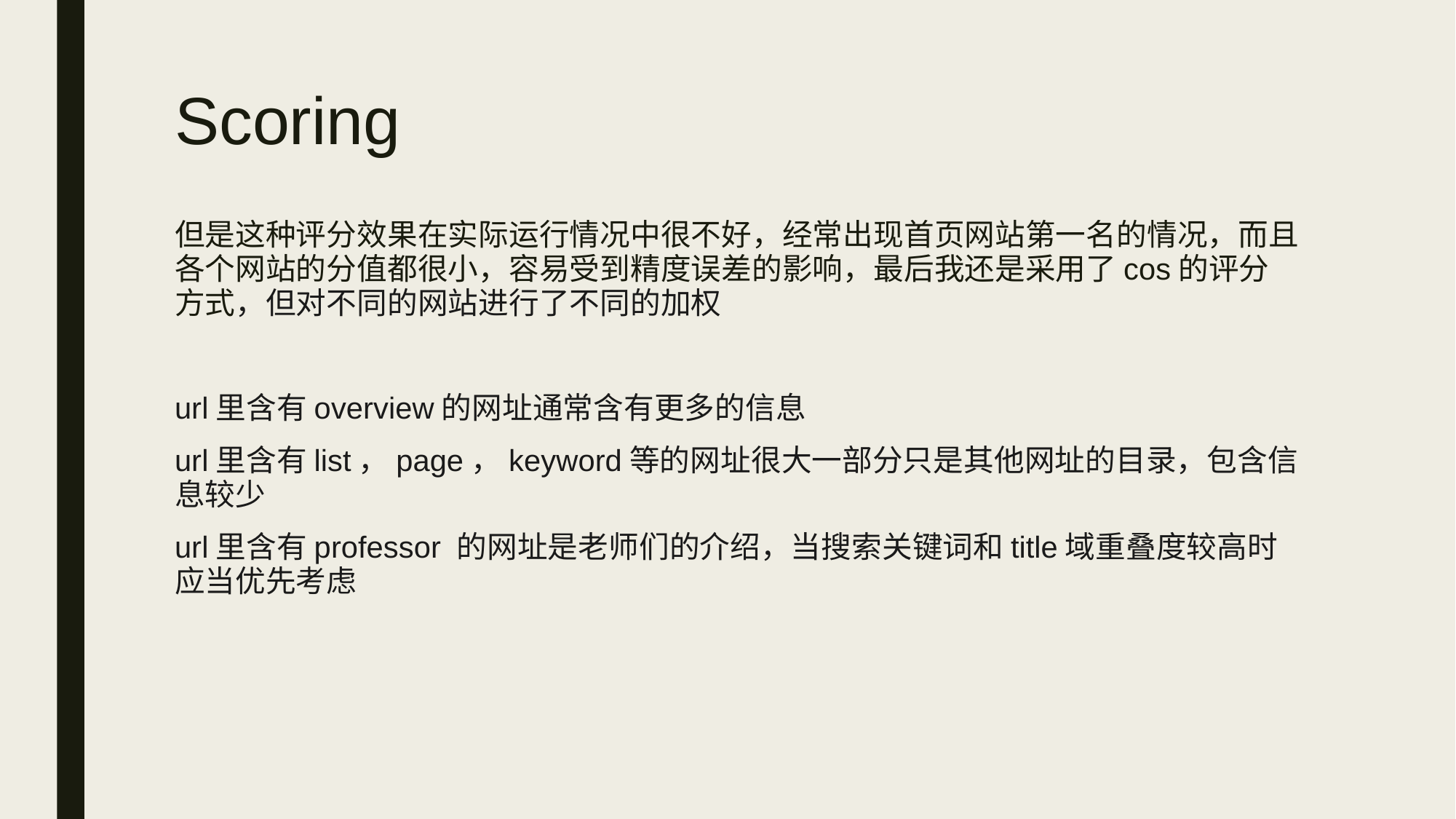

# Scoring
但是这种评分效果在实际运行情况中很不好，经常出现首页网站第一名的情况，而且各个网站的分值都很小，容易受到精度误差的影响，最后我还是采用了cos的评分方式，但对不同的网站进行了不同的加权

url里含有overview的网址通常含有更多的信息
url里含有list，page，keyword等的网址很大一部分只是其他网址的目录，包含信息较少
url里含有professor 的网址是老师们的介绍，当搜索关键词和title域重叠度较高时应当优先考虑